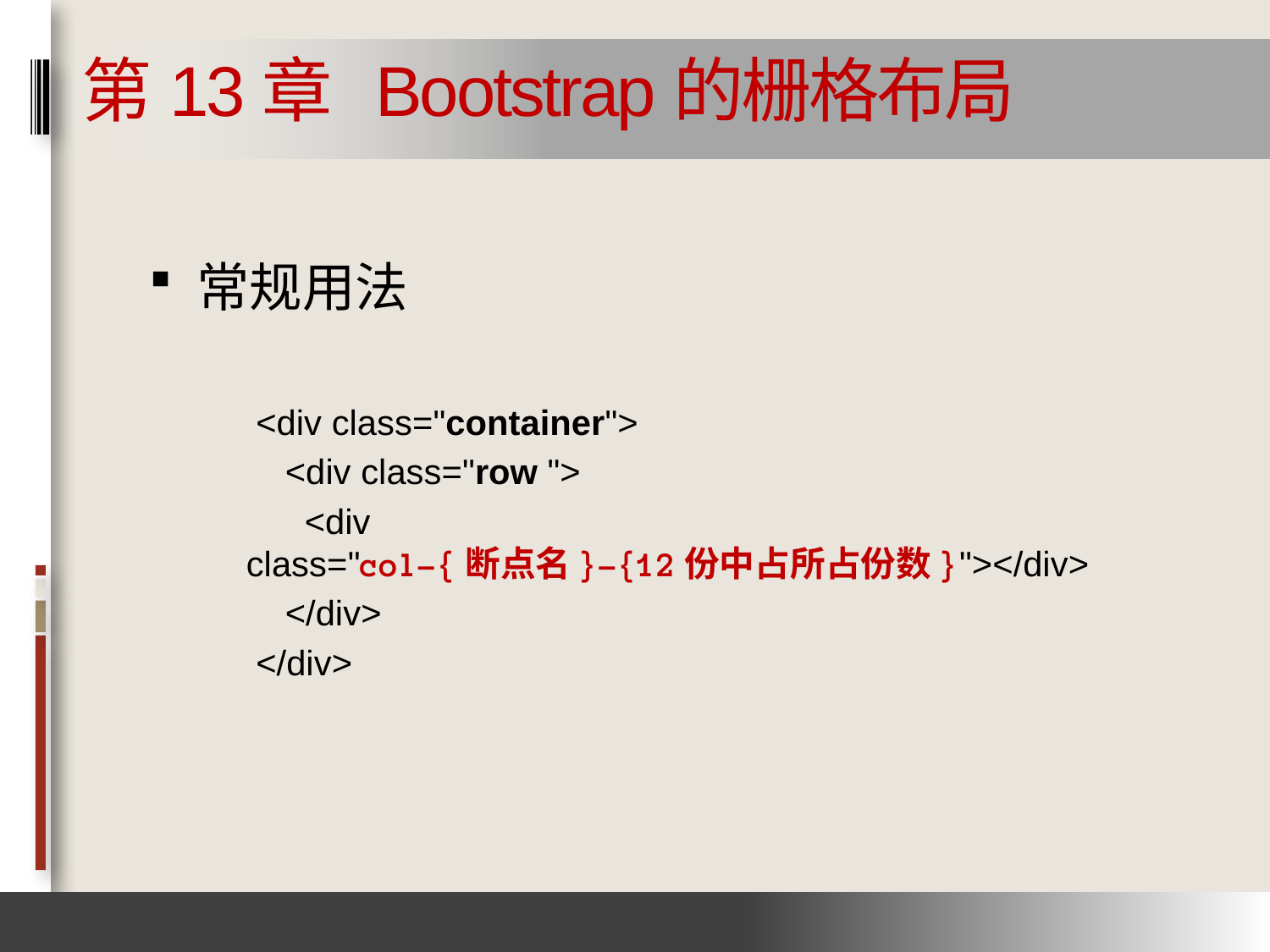

# 第13章  Bootstrap的栅格布局
常规用法

 <div class="container">
    <div class="row ">
      <div class="col-{断点名}-{12份中占所占份数}"></div>
    </div>
 </div>